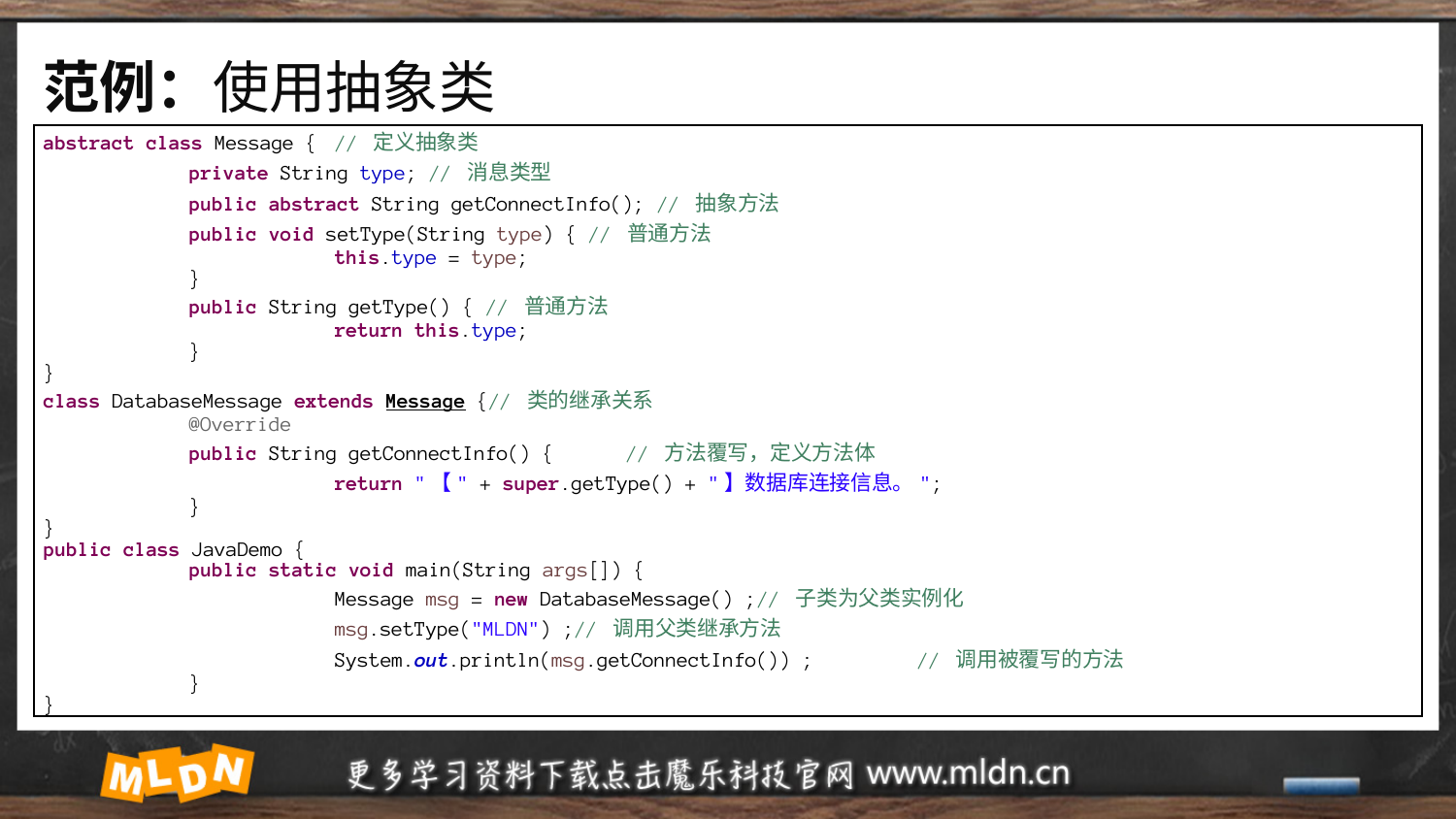

# 范例：使用抽象类
| abstract class Message { // 定义抽象类 private String type; // 消息类型 public abstract String getConnectInfo(); // 抽象方法 public void setType(String type) { // 普通方法 this.type = type; } public String getType() { // 普通方法 return this.type; } } class DatabaseMessage extends Message {// 类的继承关系 @Override public String getConnectInfo() { // 方法覆写，定义方法体 return "【" + super.getType() + "】数据库连接信息。"; } } public class JavaDemo { public static void main(String args[]) { Message msg = new DatabaseMessage() ;// 子类为父类实例化 msg.setType("MLDN") ;// 调用父类继承方法 System.out.println(msg.getConnectInfo()) ; // 调用被覆写的方法 } } |
| --- |